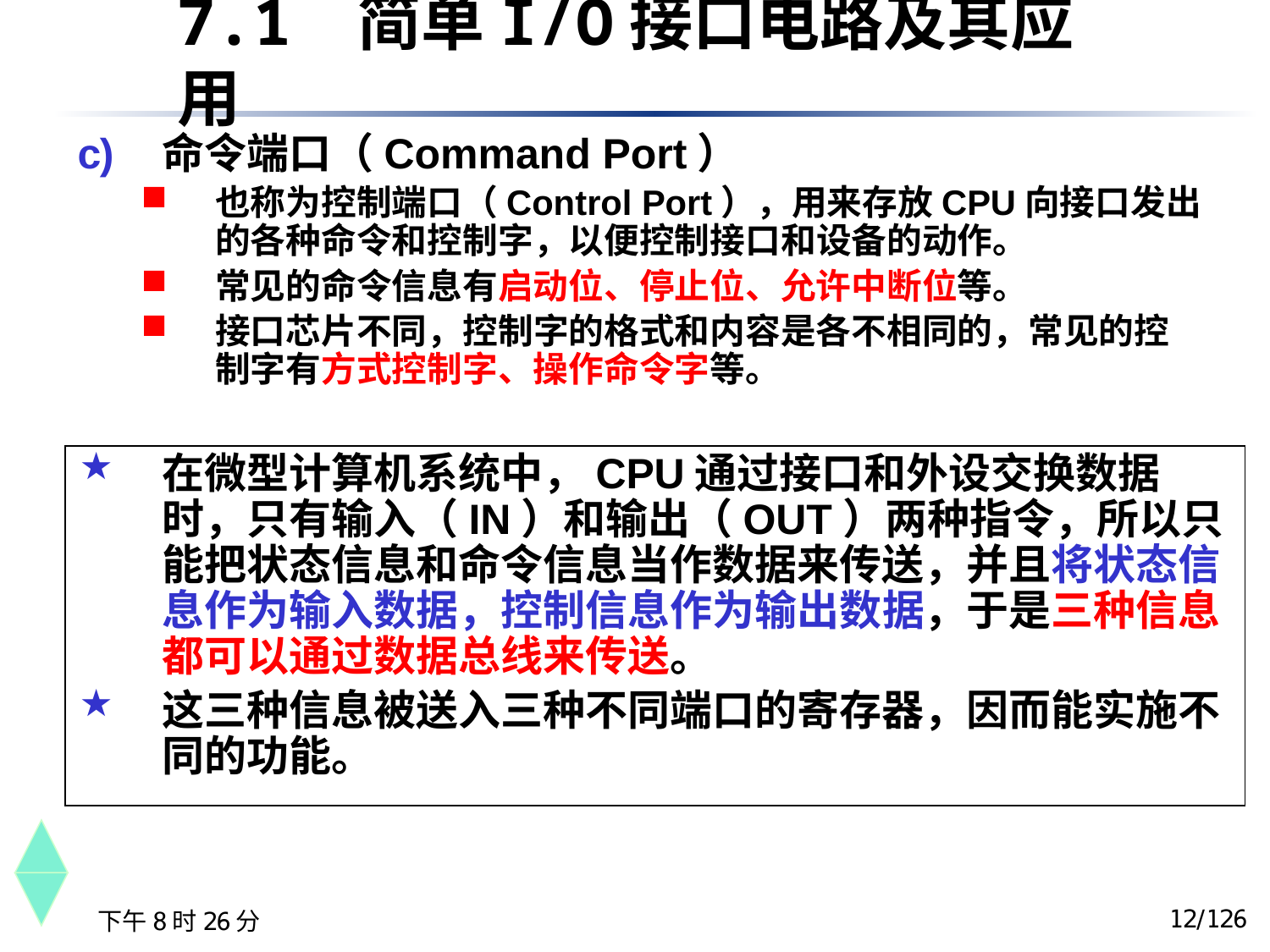

7.1	 简单I/O接口电路及其应用
命令端口（Command Port）
也称为控制端口（Control Port），用来存放CPU向接口发出的各种命令和控制字，以便控制接口和设备的动作。
常见的命令信息有启动位、停止位、允许中断位等。
接口芯片不同，控制字的格式和内容是各不相同的，常见的控制字有方式控制字、操作命令字等。
在微型计算机系统中，CPU通过接口和外设交换数据时，只有输入（IN）和输出（OUT）两种指令，所以只能把状态信息和命令信息当作数据来传送，并且将状态信息作为输入数据，控制信息作为输出数据，于是三种信息都可以通过数据总线来传送。
这三种信息被送入三种不同端口的寄存器，因而能实施不同的功能。
12/126
下午8时26分